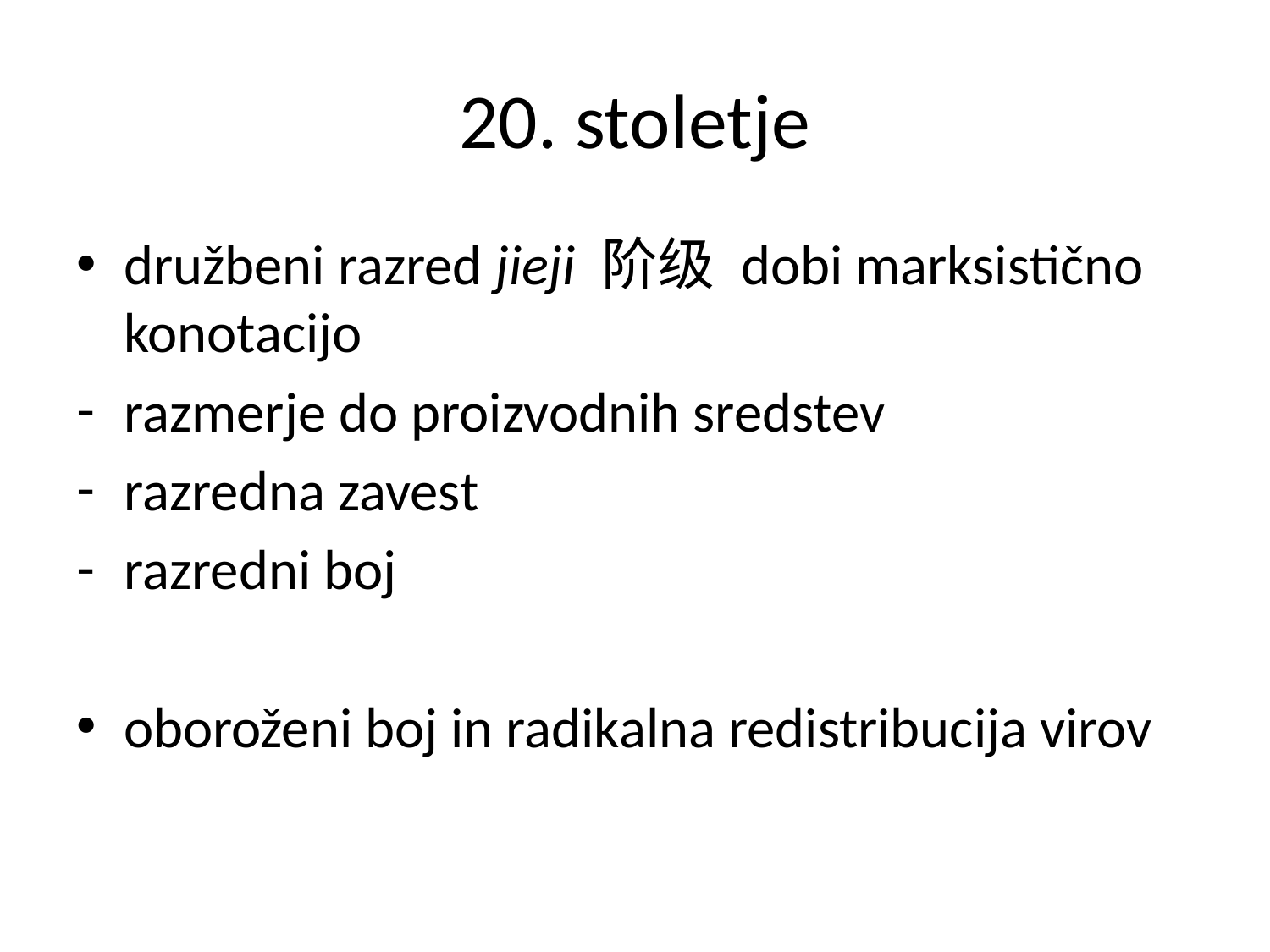

# 20. stoletje
družbeni razred jieji 阶级 dobi marksistično konotacijo
razmerje do proizvodnih sredstev
razredna zavest
razredni boj

oboroženi boj in radikalna redistribucija virov